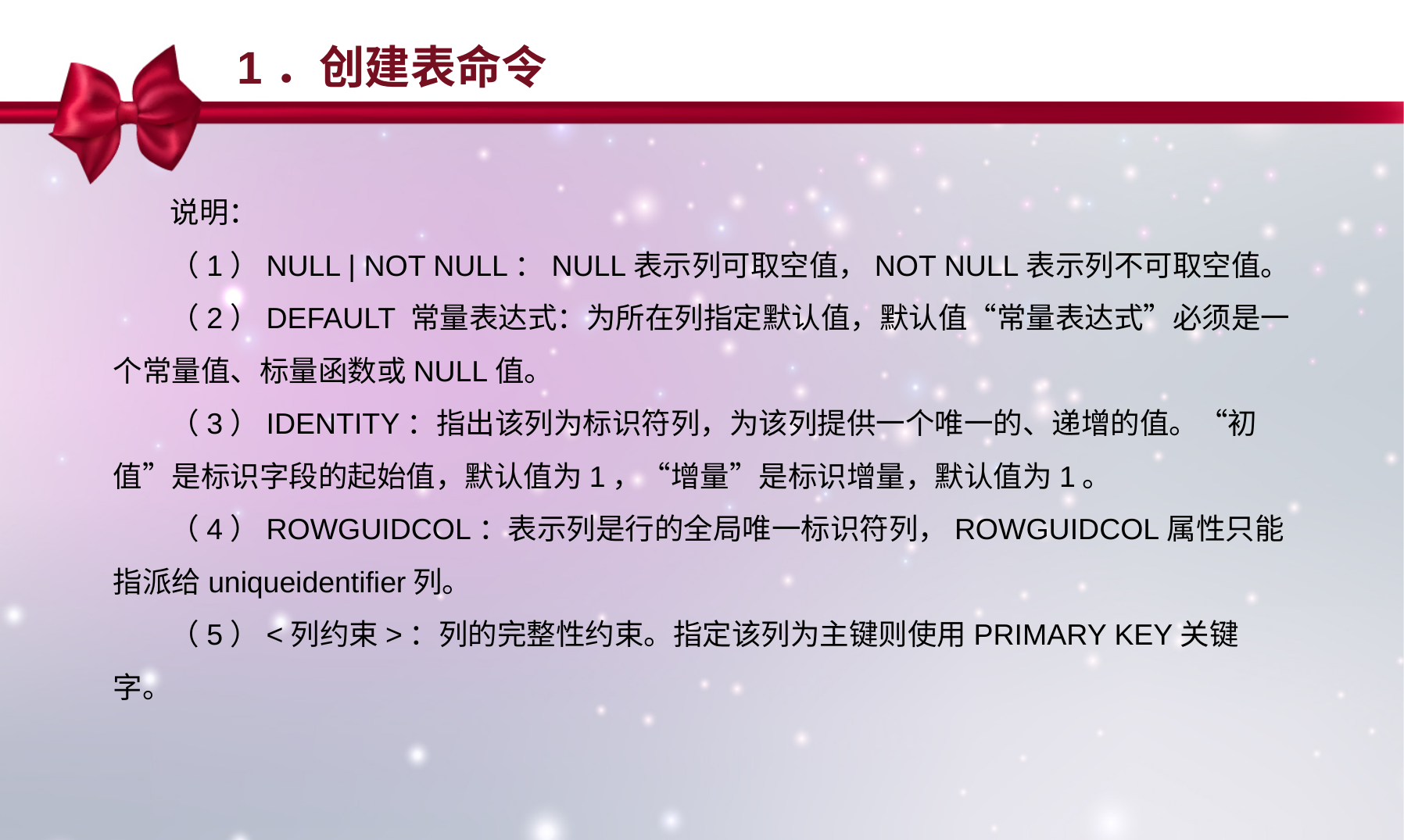

1．创建表命令
说明：
（1）NULL | NOT NULL：NULL表示列可取空值，NOT NULL表示列不可取空值。
（2）DEFAULT 常量表达式：为所在列指定默认值，默认值“常量表达式”必须是一个常量值、标量函数或NULL值。
（3）IDENTITY：指出该列为标识符列，为该列提供一个唯一的、递增的值。“初值”是标识字段的起始值，默认值为1，“增量”是标识增量，默认值为1。
（4）ROWGUIDCOL：表示列是行的全局唯一标识符列，ROWGUIDCOL属性只能指派给uniqueidentifier列。
（5）<列约束>：列的完整性约束。指定该列为主键则使用PRIMARY KEY关键字。